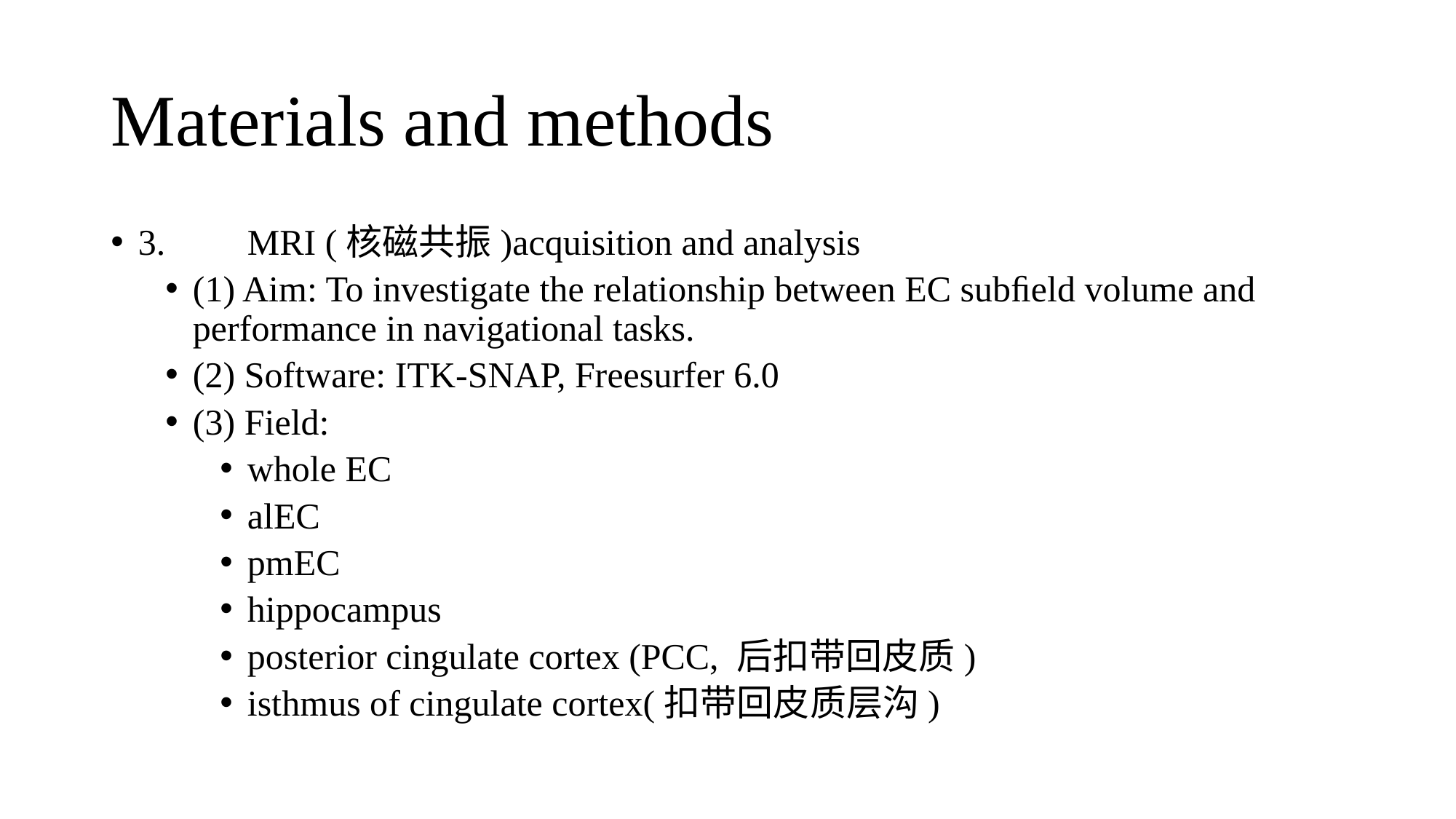

# Materials and methods
3.	MRI (核磁共振)acquisition and analysis
(1) Aim: To investigate the relationship between EC subﬁeld volume and performance in navigational tasks.
(2) Software: ITK-SNAP, Freesurfer 6.0
(3) Field:
whole EC
alEC
pmEC
hippocampus
posterior cingulate cortex (PCC, 后扣带回皮质)
isthmus of cingulate cortex(扣带回皮质层沟)